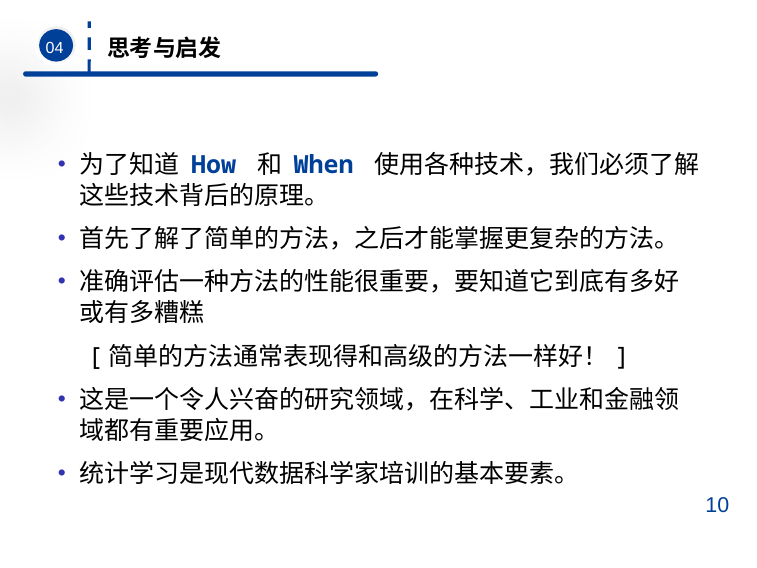

04
思考与启发

为了知道 How 和 When 使用各种技术，我们必须了解这些技术背后的原理。
首先了解了简单的方法，之后才能掌握更复杂的方法。
准确评估一种方法的性能很重要，要知道它到底有多好或有多糟糕
  [简单的方法通常表现得和高级的方法一样好！]
这是一个令人兴奋的研究领域，在科学、工业和金融领域都有重要应用。
统计学习是现代数据科学家培训的基本要素。